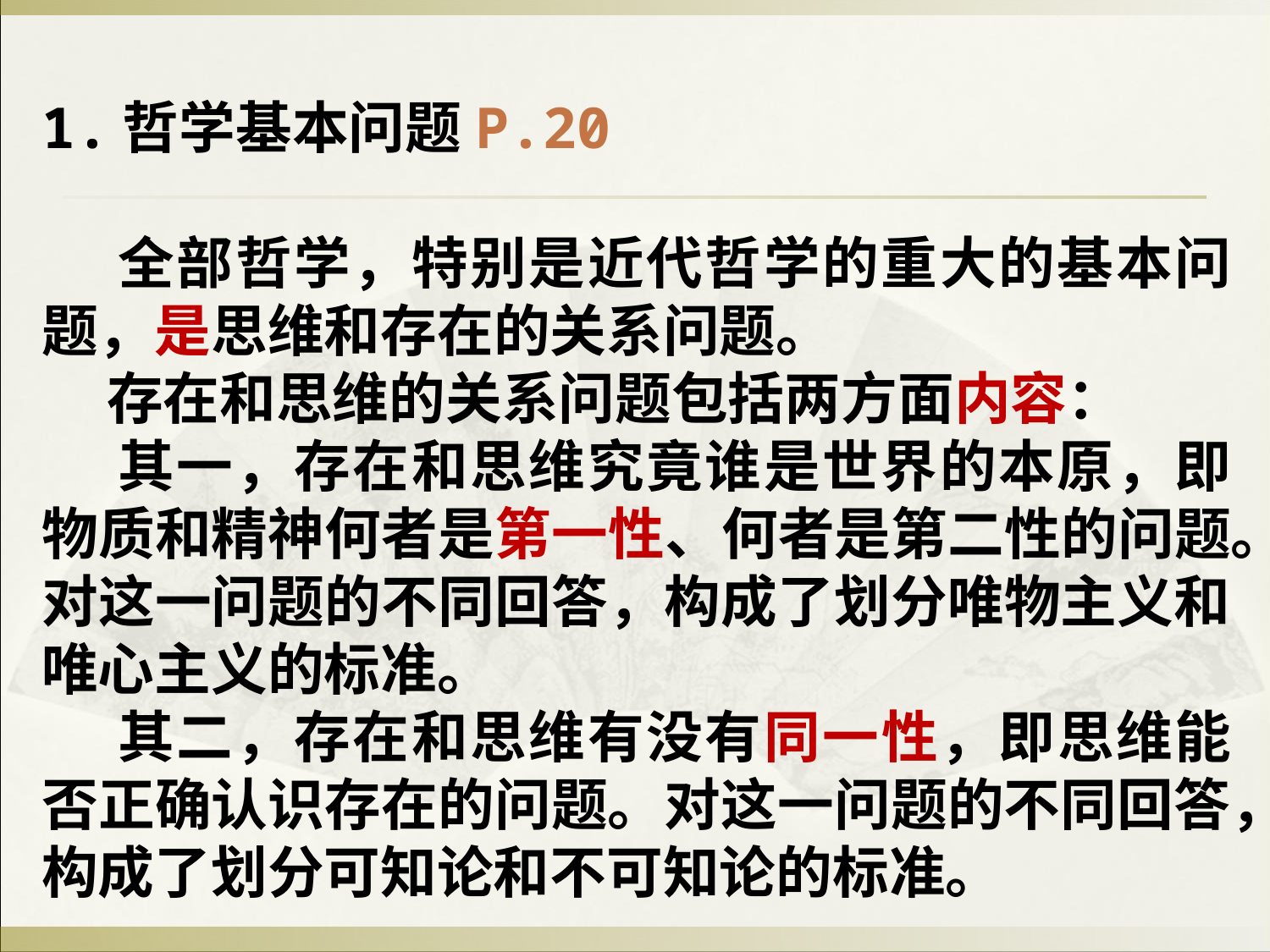

1.哲学基本问题P.20

    全部哲学，特别是近代哲学的重大的基本问题，是思维和存在的关系问题。
    存在和思维的关系问题包括两方面内容：
    其一，存在和思维究竟谁是世界的本原，即物质和精神何者是第一性、何者是第二性的问题。对这一问题的不同回答，构成了划分唯物主义和唯心主义的标准。
    其二，存在和思维有没有同一性，即思维能否正确认识存在的问题。对这一问题的不同回答，构成了划分可知论和不可知论的标准。